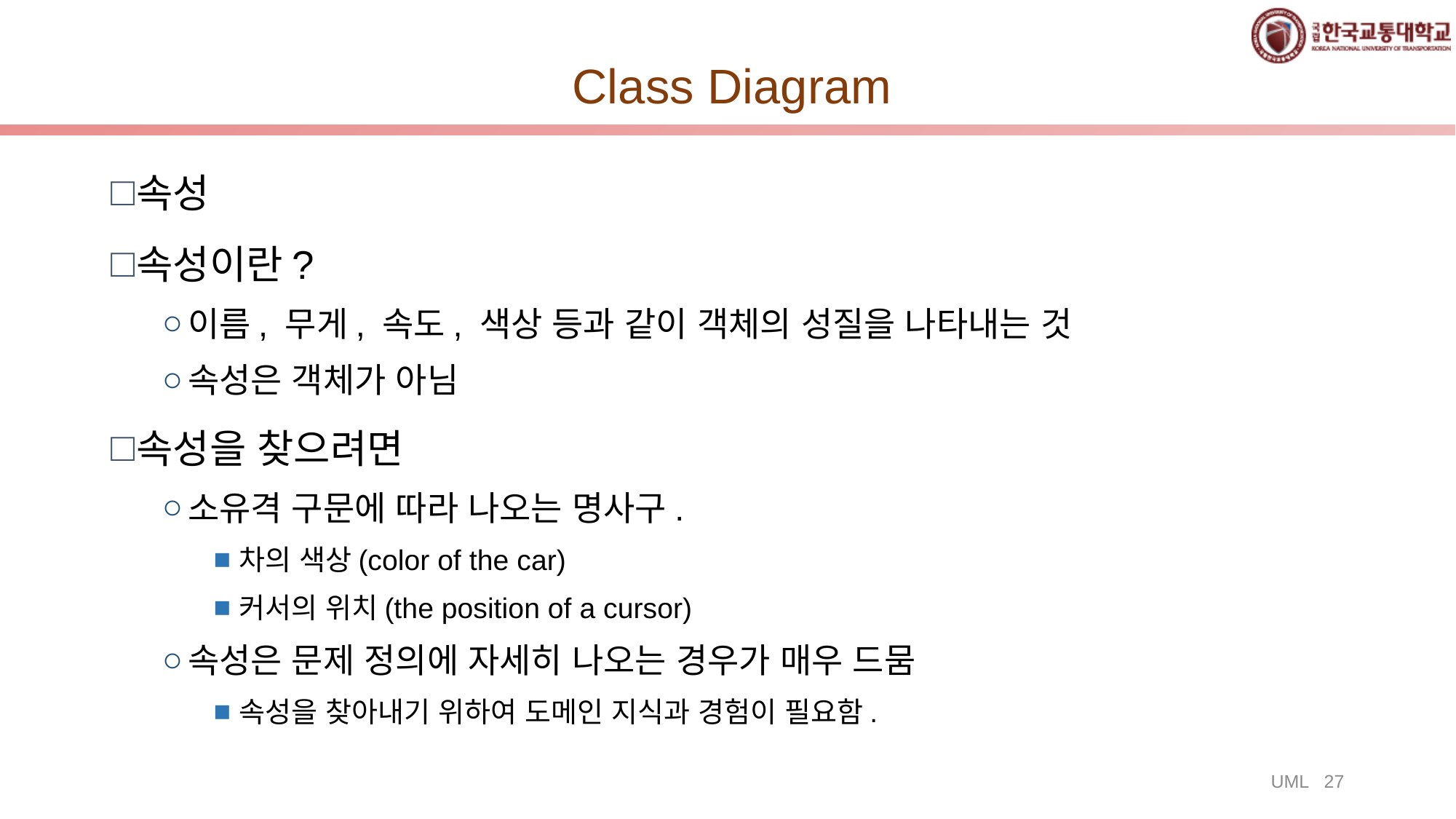

# Class Diagram
속성
속성이란?
이름, 무게, 속도, 색상 등과 같이 객체의 성질을 나타내는 것
속성은 객체가 아님
속성을 찾으려면
소유격 구문에 따라 나오는 명사구.
차의 색상(color of the car)
커서의 위치(the position of a cursor)
속성은 문제 정의에 자세히 나오는 경우가 매우 드뭄
속성을 찾아내기 위하여 도메인 지식과 경험이 필요함.
UML   27